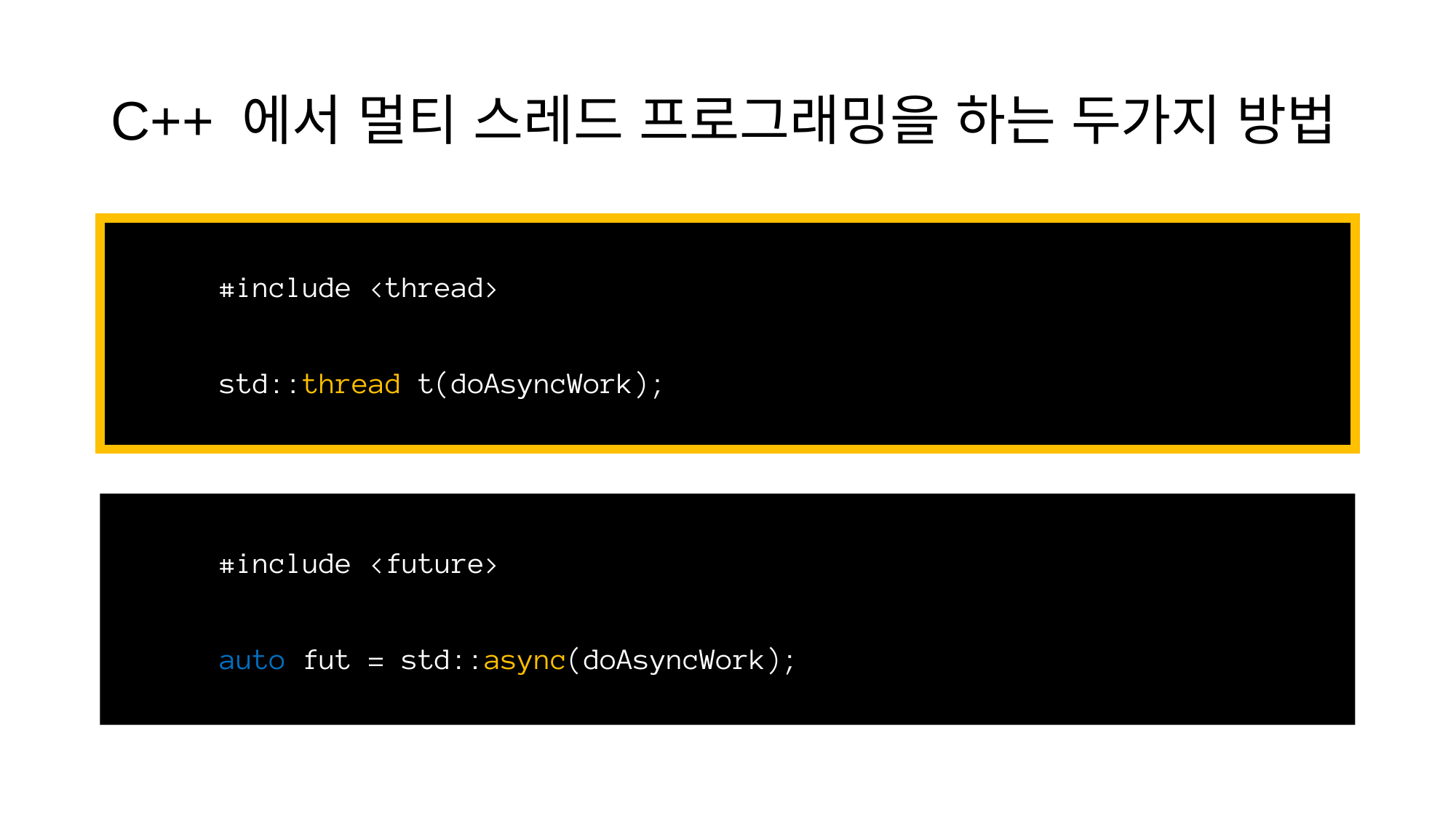

# C++ 에서 멀티 스레드 프로그래밍을 하는 두가지 방법

	#include <thread>

	std::thread t(doAsyncWork);

	#include <future>

	auto fut = std::async(doAsyncWork);